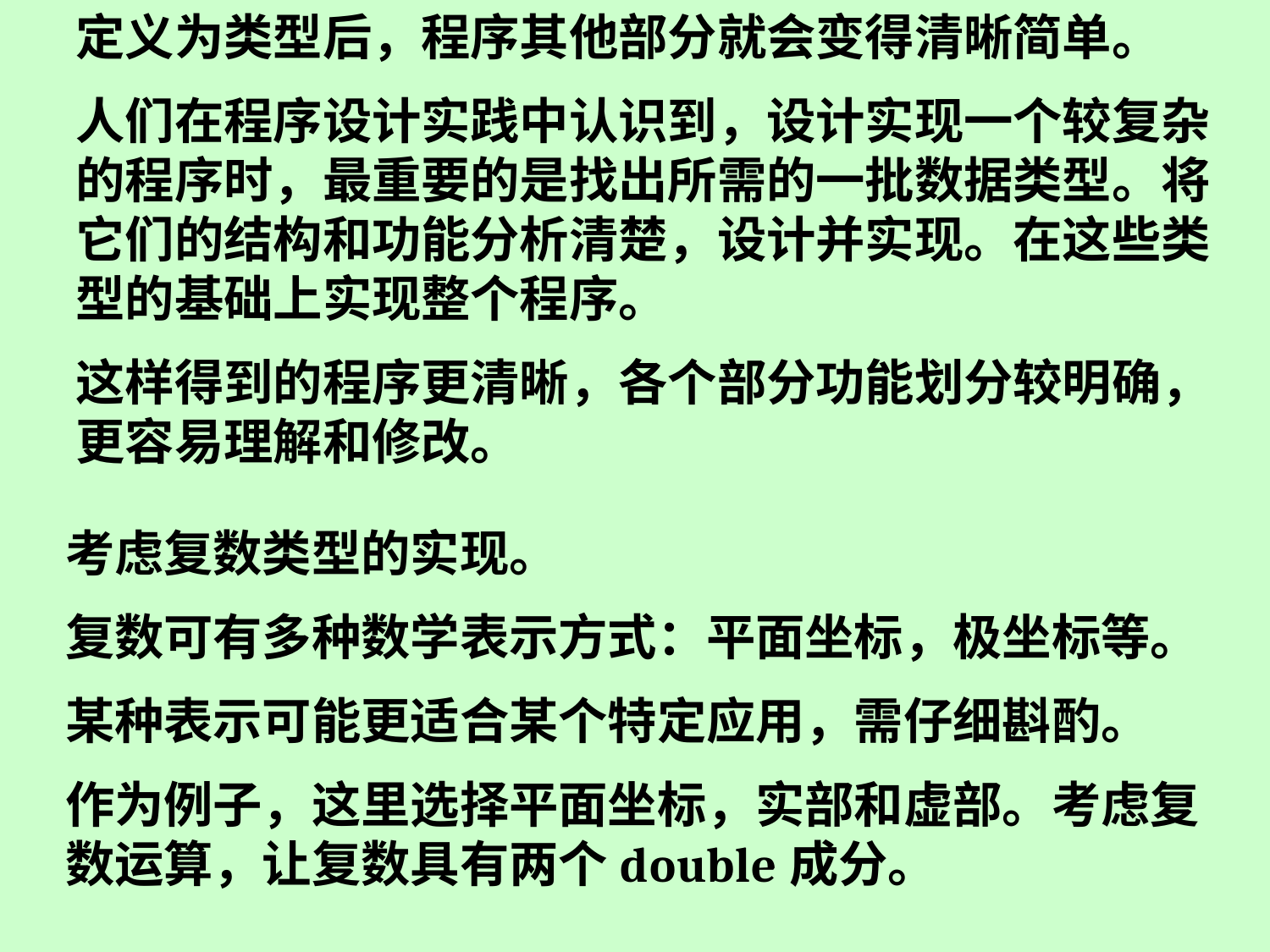

定义为类型后，程序其他部分就会变得清晰简单。
人们在程序设计实践中认识到，设计实现一个较复杂的程序时，最重要的是找出所需的一批数据类型。将它们的结构和功能分析清楚，设计并实现。在这些类型的基础上实现整个程序。
这样得到的程序更清晰，各个部分功能划分较明确，更容易理解和修改。
考虑复数类型的实现。
复数可有多种数学表示方式：平面坐标，极坐标等。
某种表示可能更适合某个特定应用，需仔细斟酌。
作为例子，这里选择平面坐标，实部和虚部。考虑复数运算，让复数具有两个double成分。
53